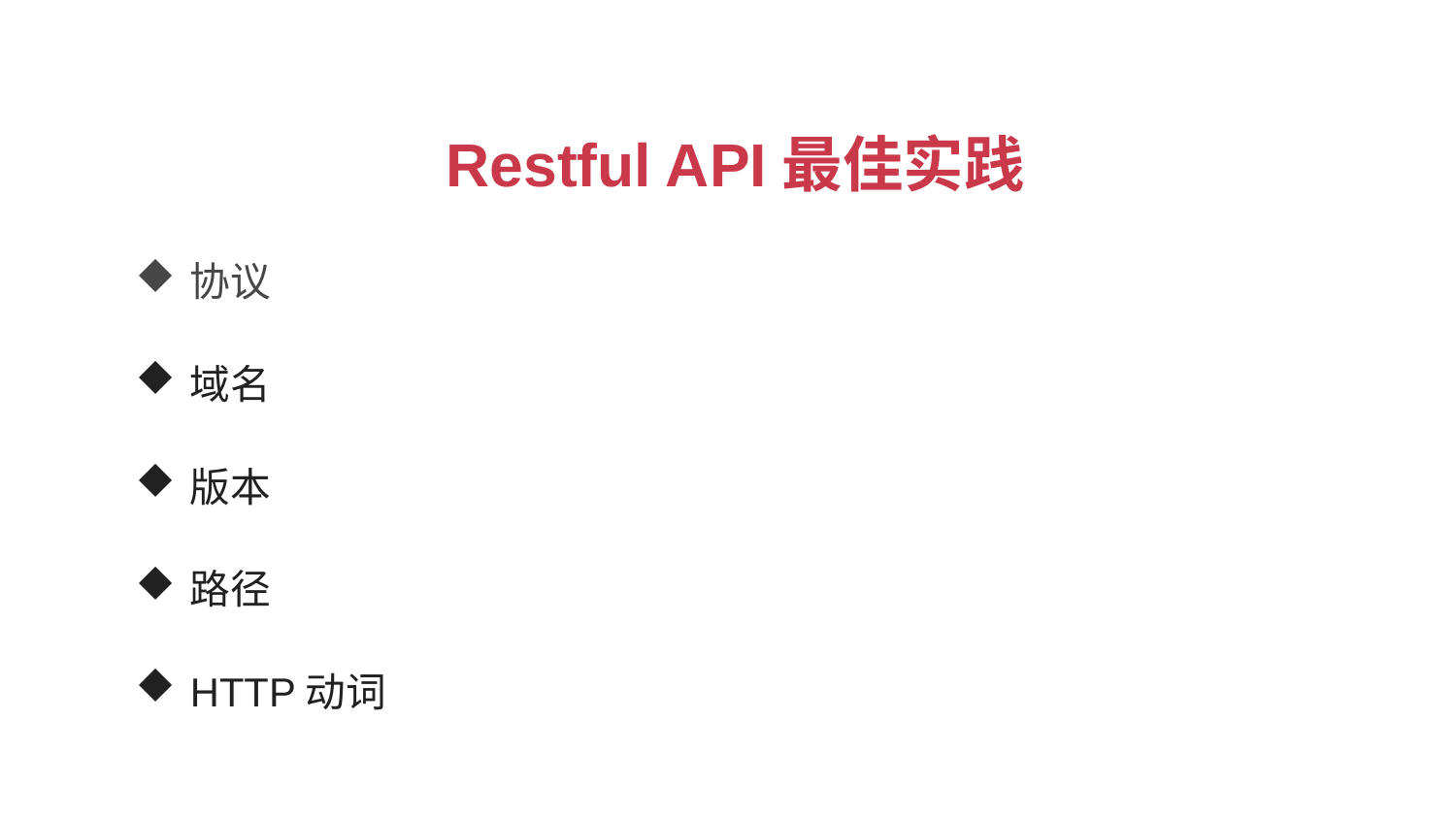

Restful API最佳实践
协议
域名
版本
路径
HTTP动词